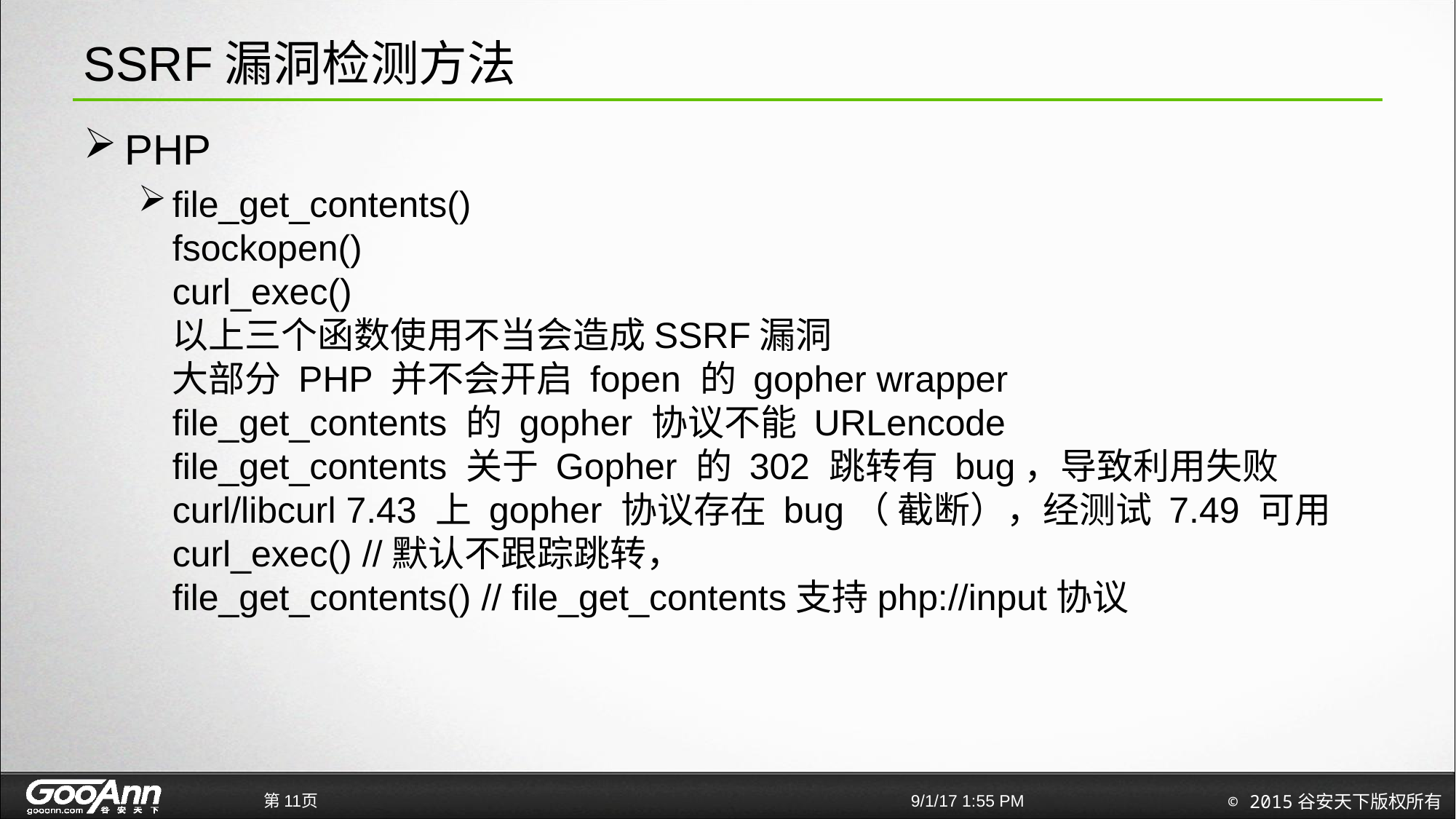

# SSRF漏洞检测方法
PHP
file_get_contents()
fsockopen()
curl_exec()
以上三个函数使用不当会造成SSRF漏洞
大部分 PHP 并不会开启 fopen 的 gopher wrapper
file_get_contents 的 gopher 协议不能 URLencode
file_get_contents 关于 Gopher 的 302 跳转有 bug，导致利用失败
curl/libcurl 7.43 上 gopher 协议存在 bug（ 截断），经测试 7.49 可用
curl_exec() //默认不跟踪跳转，
file_get_contents() // file_get_contents支持php://input协议